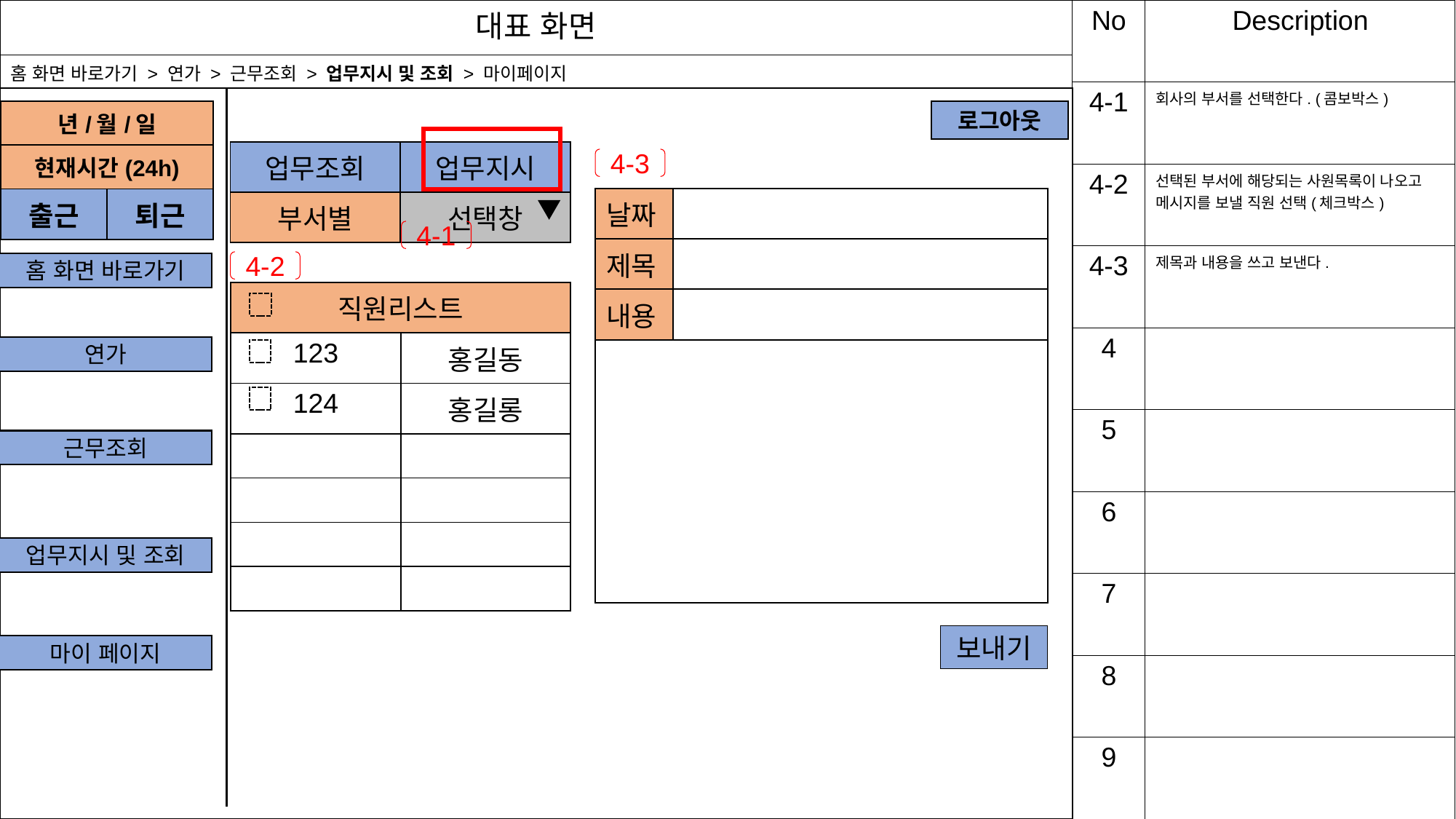

| No | Description |
| --- | --- |
| 4-1 | 회사의 부서를 선택한다. (콤보박스) |
| 4-2 | 선택된 부서에 해당되는 사원목록이 나오고 메시지를 보낼 직원 선택(체크박스) |
| 4-3 | 제목과 내용을 쓰고 보낸다. |
| 4 |  |
| 5 |  |
| 6 |  |
| 7 |  |
| 8 |  |
| 9 |  |
# 대표 화면

홈 화면 바로가기 > 연가 > 근무조회 > 업무지시 및 조회 > 마이페이지

| 년/월/일 |  |
| --- | --- |
| 현재시간(24h) |  |
| 출근 | 퇴근 |
로그아웃

| 업무조회 | 업무지시 |
| --- | --- |
| 부서별 | 선택창 |
4-3
| 날짜 |  |
| --- | --- |
| 제목 |  |
| 내용 |  |
|  |  |

4-1
4-2
홈 화면 바로가기
| 직원리스트 |  |
| --- | --- |
| 123 | 홍길동 |
| 124 | 홍길롱 |
|  |  |
|  |  |
|  |  |
|  |  |

연가

근무조회
업무지시 및 조회
보내기
마이 페이지